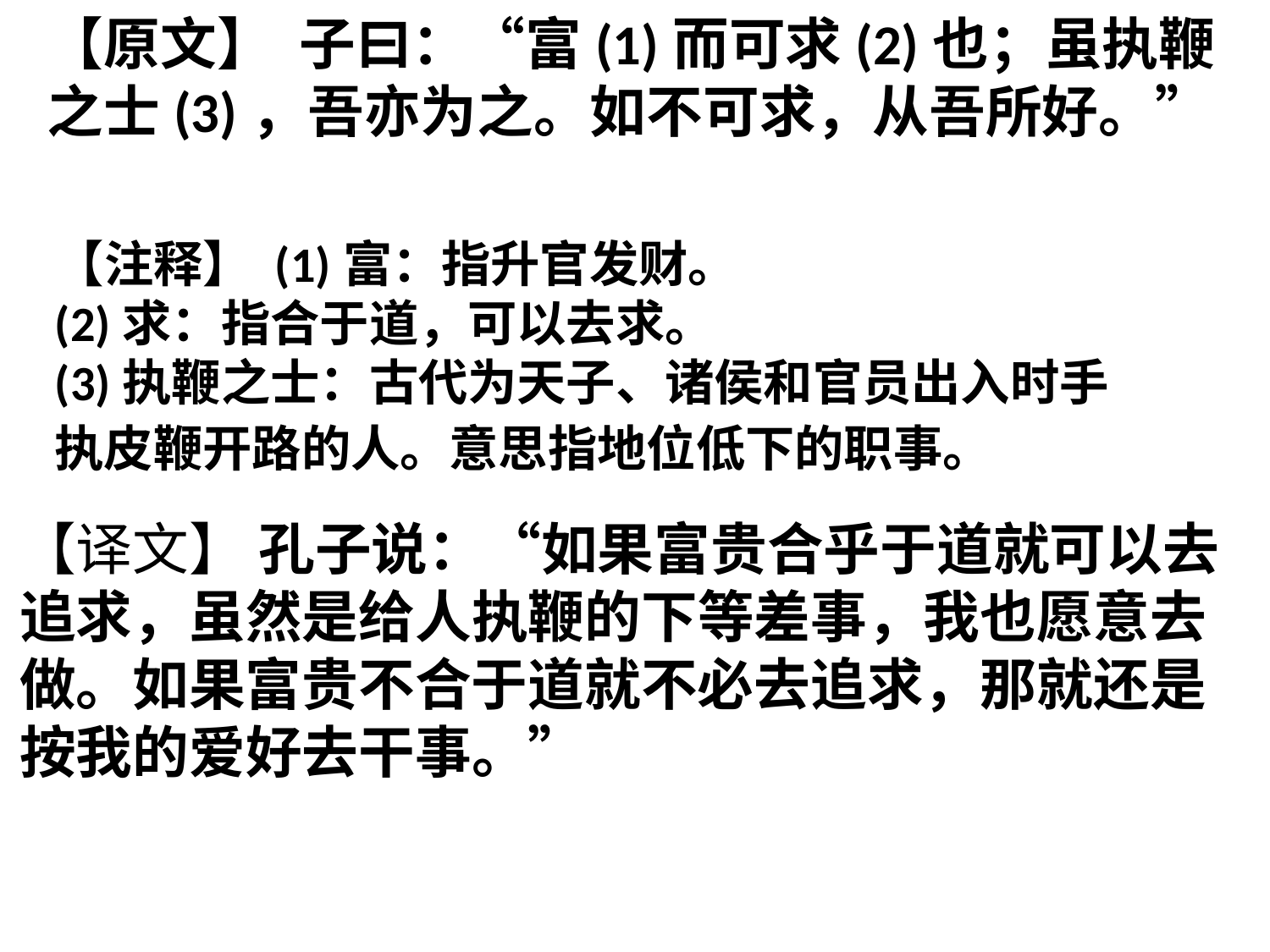

【原文】  子曰：“富(1)而可求(2)也；虽执鞭之士(3)，吾亦为之。如不可求，从吾所好。”
【注释】 (1)富：指升官发财。 
(2)求：指合于道，可以去求。 
(3)执鞭之士：古代为天子、诸侯和官员出入时手
执皮鞭开路的人。意思指地位低下的职事。
【译文】 孔子说：“如果富贵合乎于道就可以去
追求，虽然是给人执鞭的下等差事，我也愿意去
做。如果富贵不合于道就不必去追求，那就还是
按我的爱好去干事。”